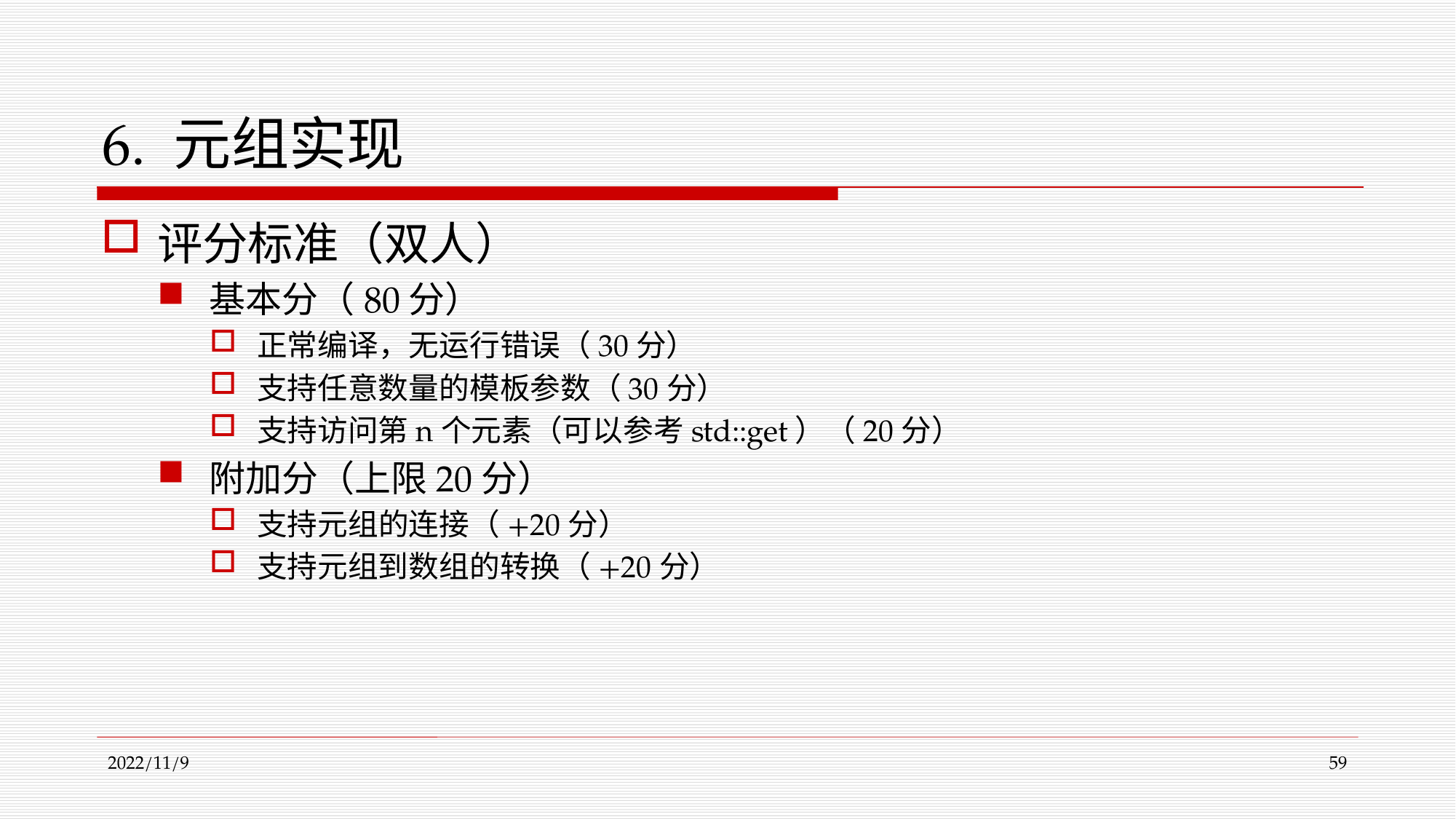

# 6. 元组实现
评分标准（双人）
基本分（80分）
正常编译，无运行错误（30分）
支持任意数量的模板参数（30分）
支持访问第n个元素（可以参考std::get）（20分）
附加分（上限20分）
支持元组的连接（+20分）
支持元组到数组的转换（+20分）
2022/11/9
59